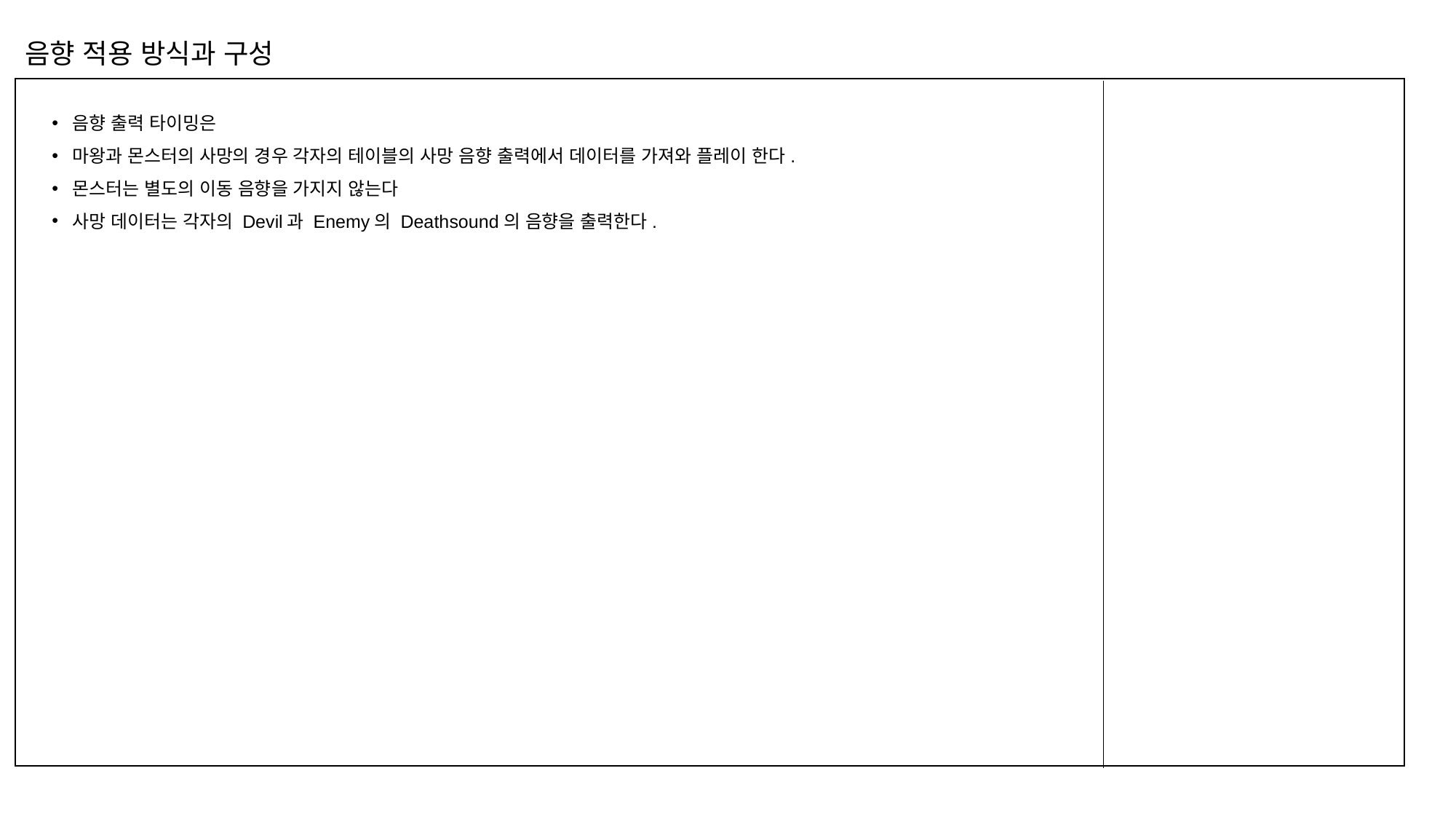

음향 적용 방식과 구성

음향 출력 타이밍은
마왕과 몬스터의 사망의 경우 각자의 테이블의 사망 음향 출력에서 데이터를 가져와 플레이 한다.
몬스터는 별도의 이동 음향을 가지지 않는다
사망 데이터는 각자의 Devil과 Enemy의 Deathsound의 음향을 출력한다.